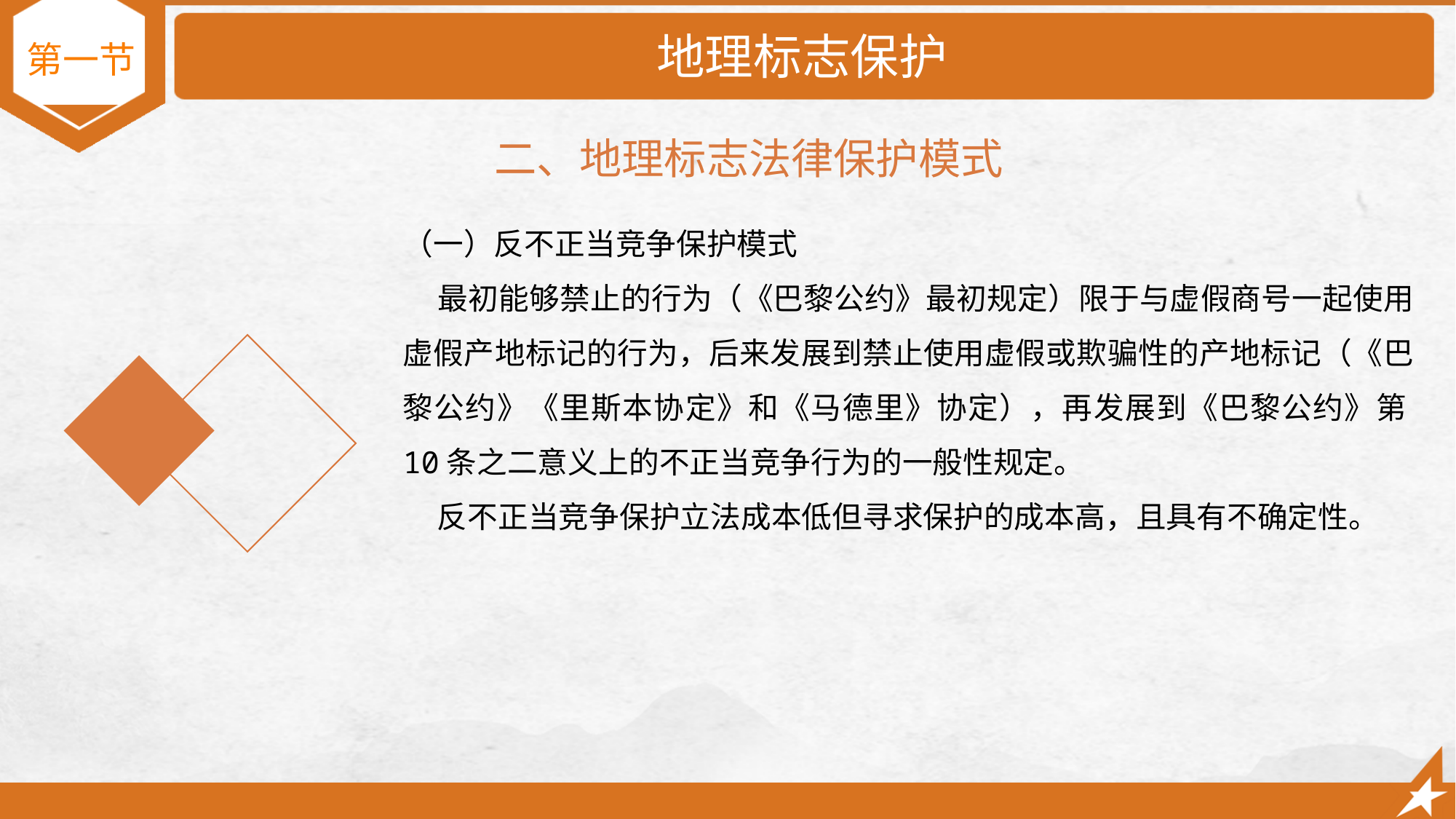

# 地理标志保护
第一节
二、地理标志法律保护模式
（一）反不正当竞争保护模式
    最初能够禁止的行为（《巴黎公约》最初规定）限于与虚假商号一起使用虚假产地标记的行为，后来发展到禁止使用虚假或欺骗性的产地标记（《巴黎公约》《里斯本协定》和《马德里》协定），再发展到《巴黎公约》第10条之二意义上的不正当竞争行为的一般性规定。
    反不正当竞争保护立法成本低但寻求保护的成本高，且具有不确定性。